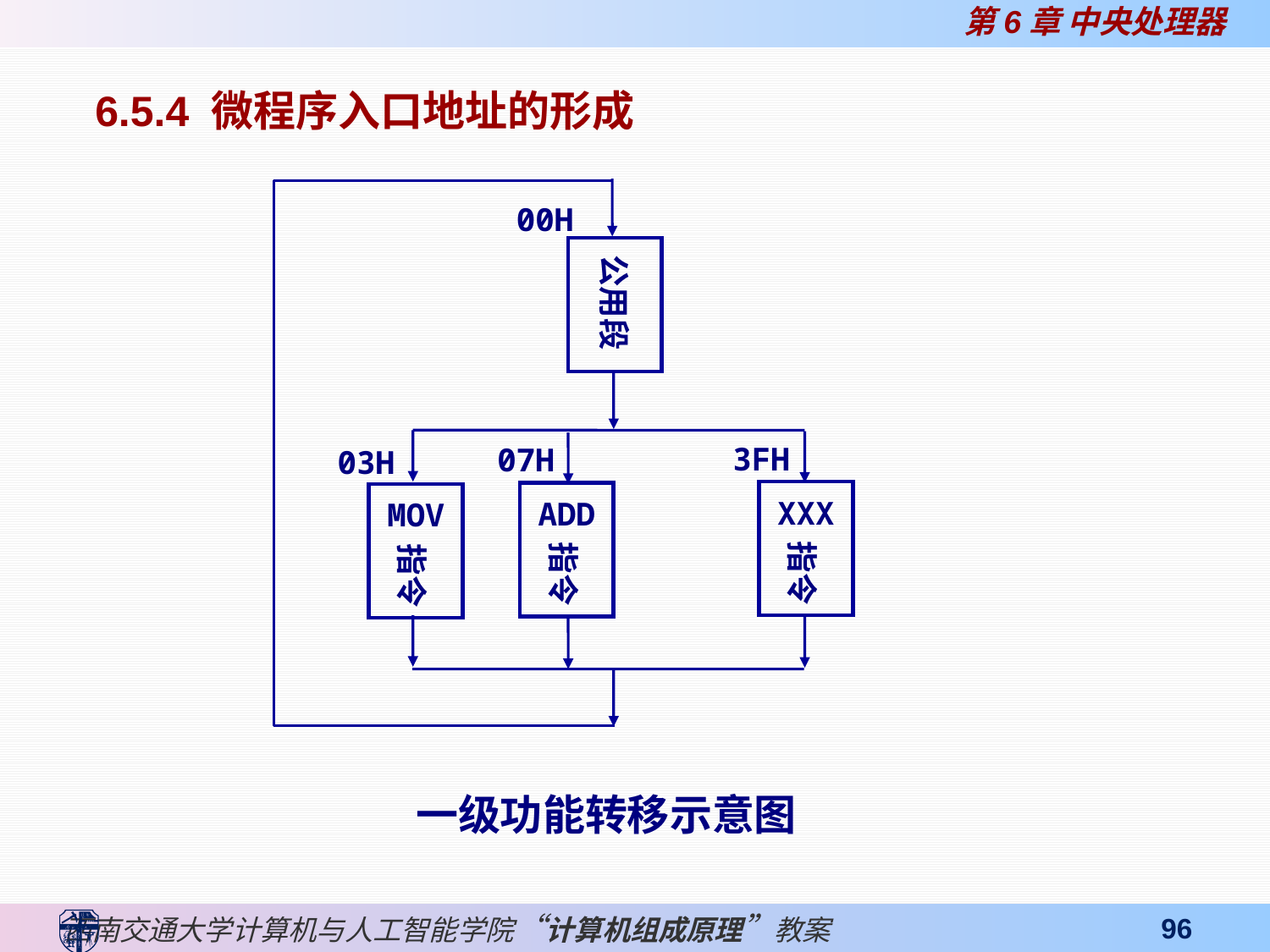

6.5.4 微程序入口地址的形成

00H

公用段

3FH
07H

03H

XXX
指令

ADD
指令

MOV
指令

一级功能转移示意图